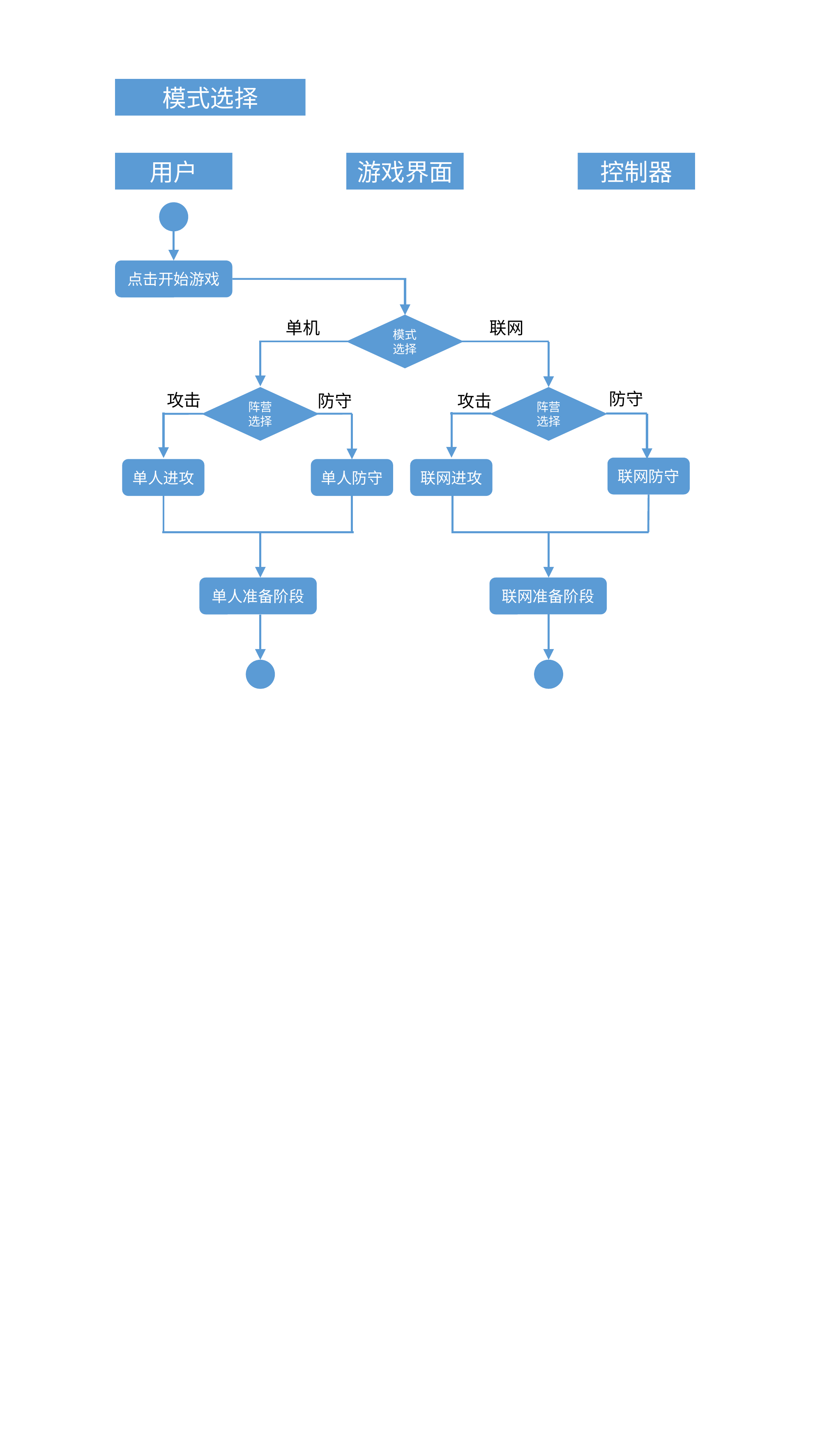

模式选择
用户
游戏界面
控制器

点击开始游戏
单机
联网
模式
选择
防守
攻击
阵营
选择
防守
攻击
阵营
选择
联网防守
单人进攻
单人防守
联网进攻
单人准备阶段
联网准备阶段